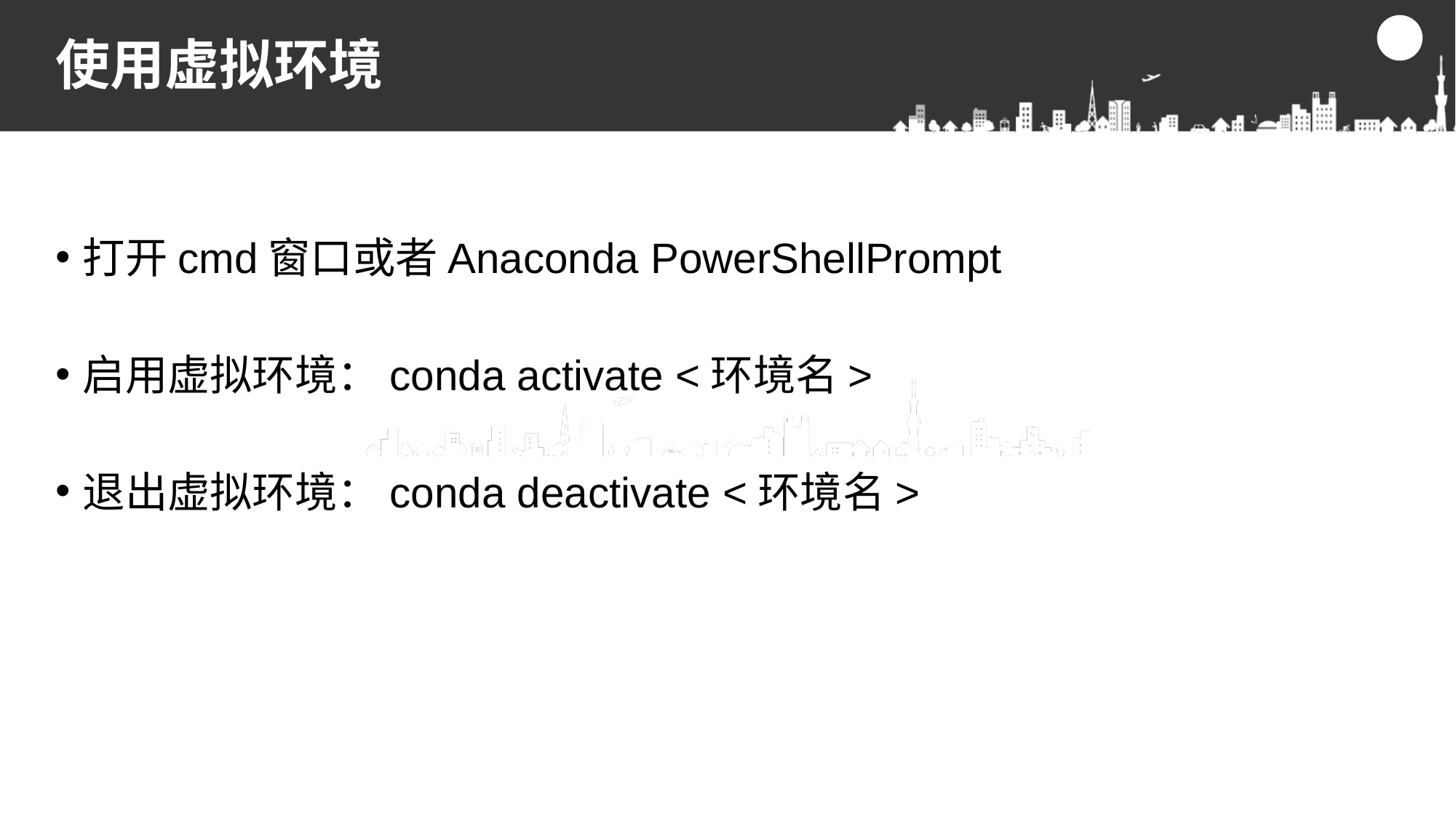

# 使用虚拟环境
23
打开cmd窗口或者Anaconda PowerShellPrompt
启用虚拟环境：conda activate <环境名>
退出虚拟环境：conda deactivate <环境名>